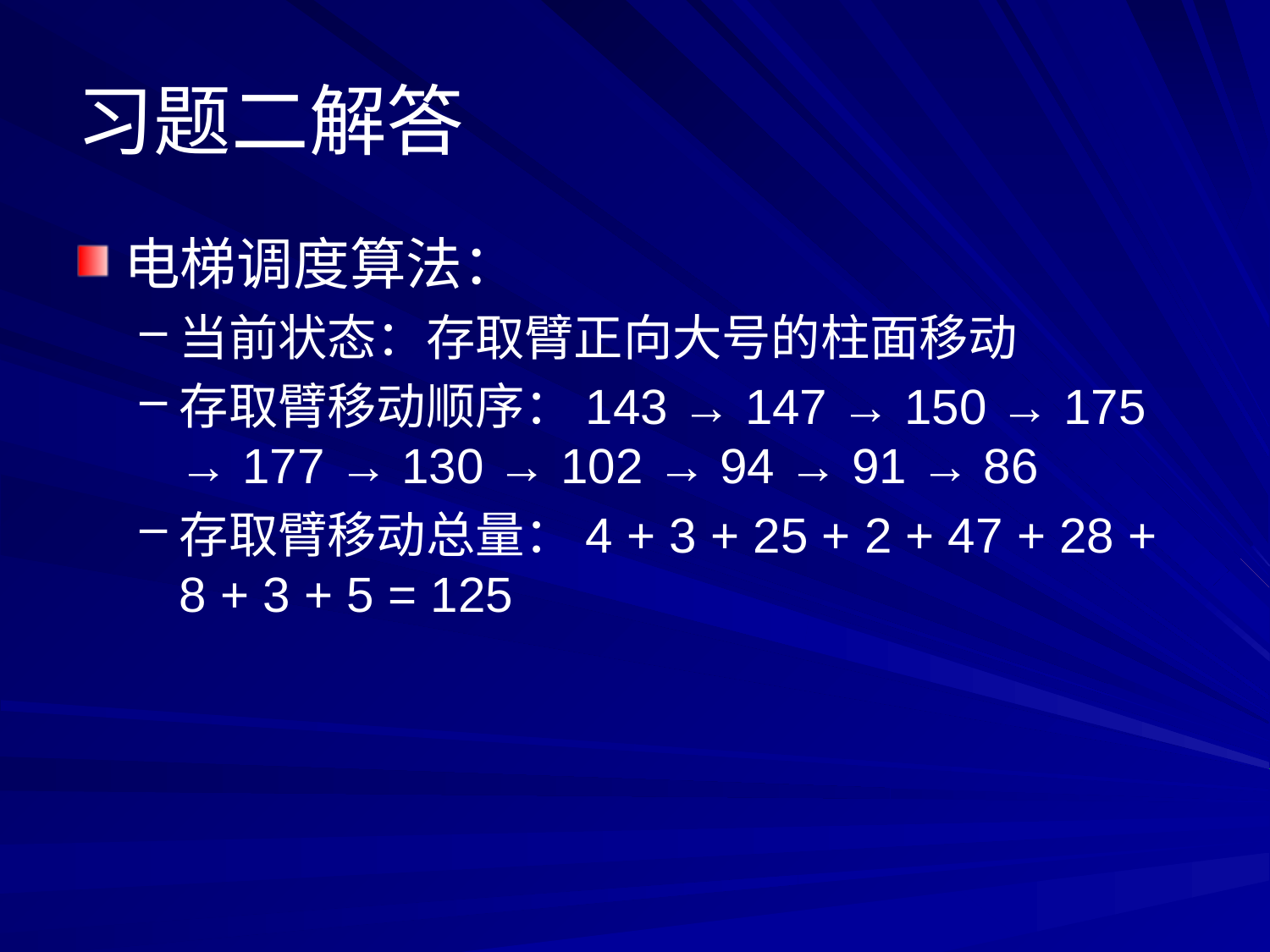

# 习题二解答
电梯调度算法：
当前状态：存取臂正向大号的柱面移动
存取臂移动顺序：143 → 147 → 150 → 175 → 177 → 130 → 102 → 94 → 91 → 86
存取臂移动总量：4 + 3 + 25 + 2 + 47 + 28 + 8 + 3 + 5 = 125